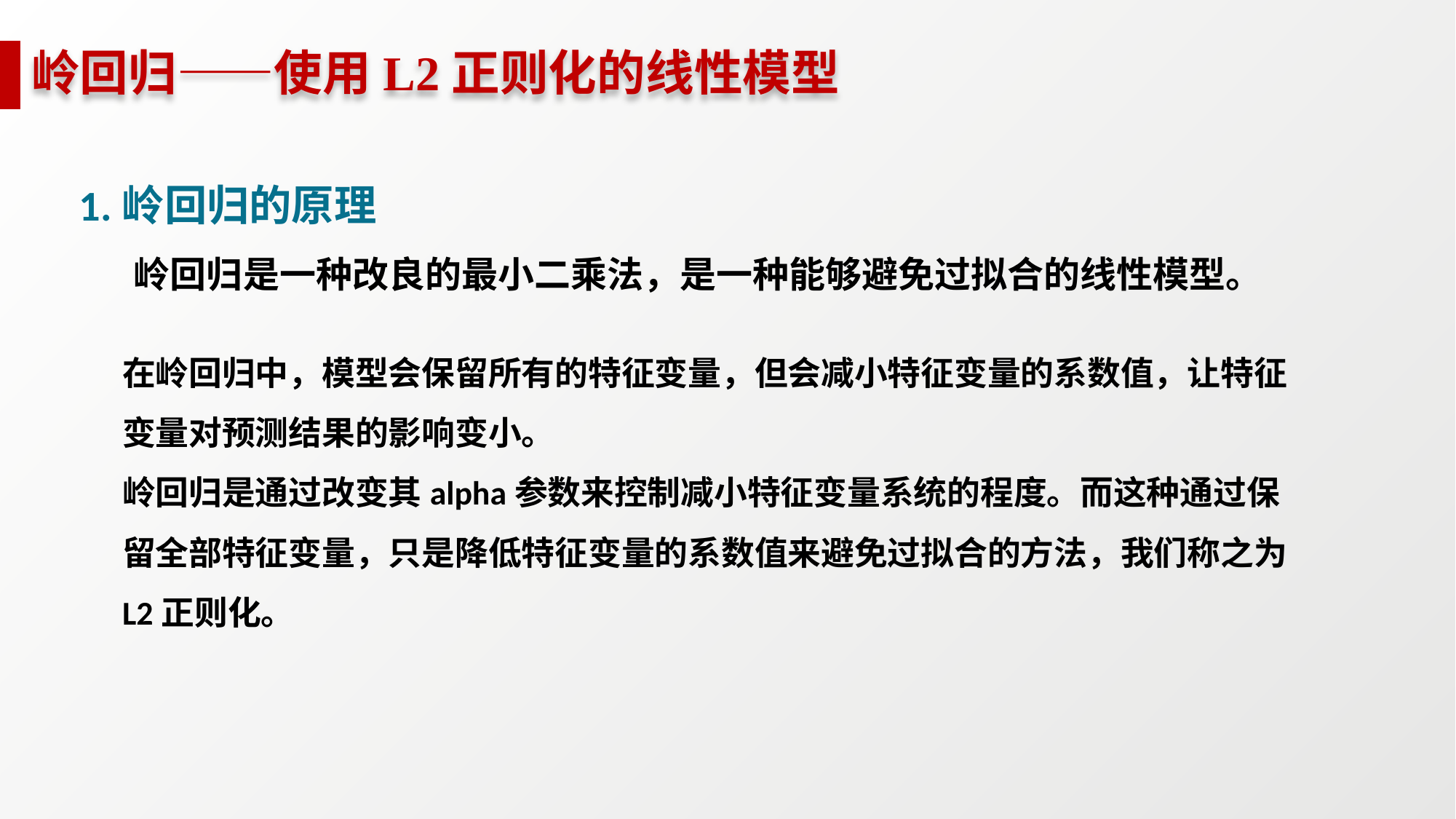

# 岭回归——使用L2正则化的线性模型
1.岭回归的原理
岭回归是一种改良的最小二乘法，是一种能够避免过拟合的线性模型。

在岭回归中，模型会保留所有的特征变量，但会减小特征变量的系数值，让特征变量对预测结果的影响变小。
岭回归是通过改变其alpha参数来控制减小特征变量系统的程度。而这种通过保留全部特征变量，只是降低特征变量的系数值来避免过拟合的方法，我们称之为L2正则化。